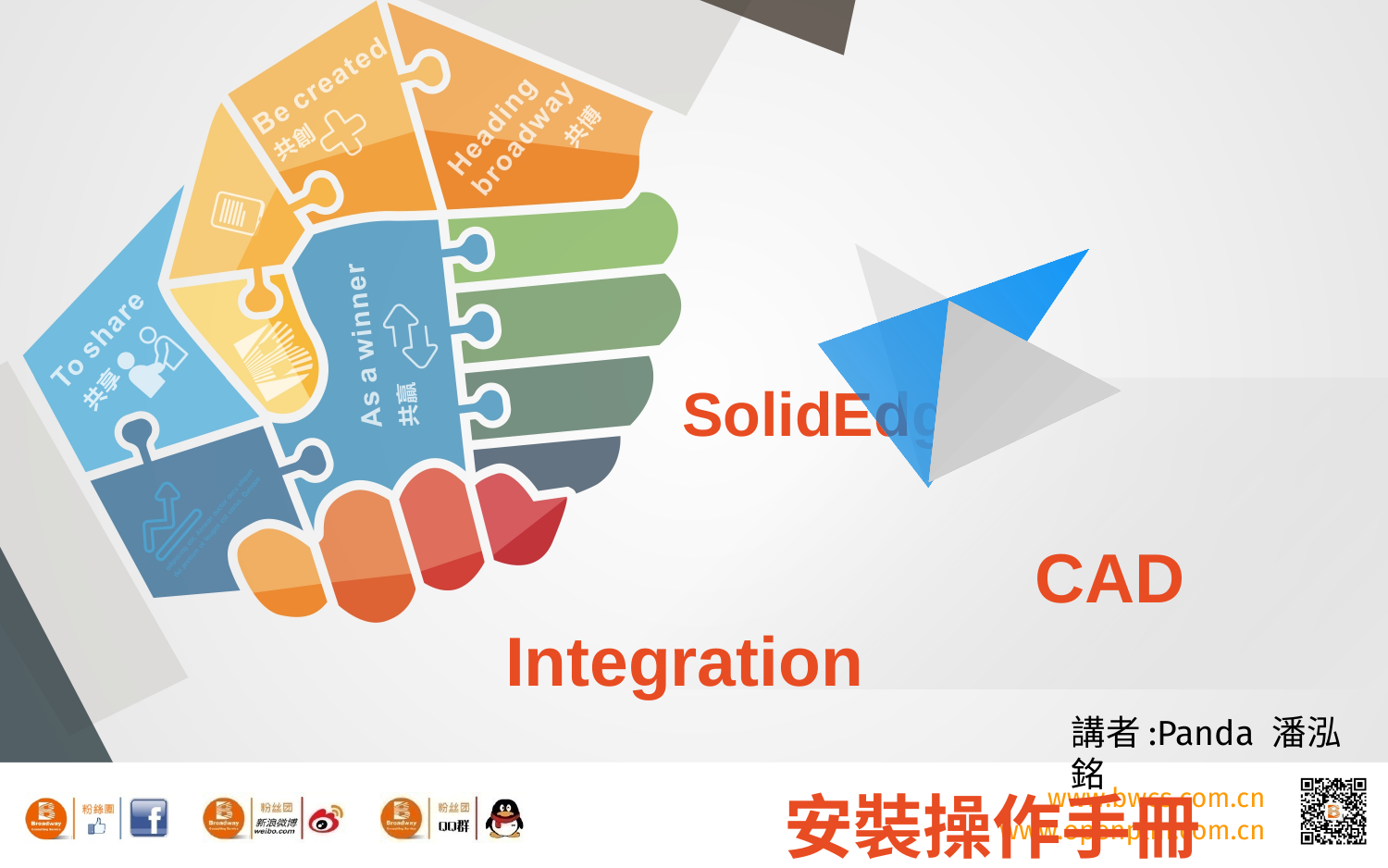

# SolidEdge CAD Integration 安裝操作手冊
講者:Panda 潘泓銘